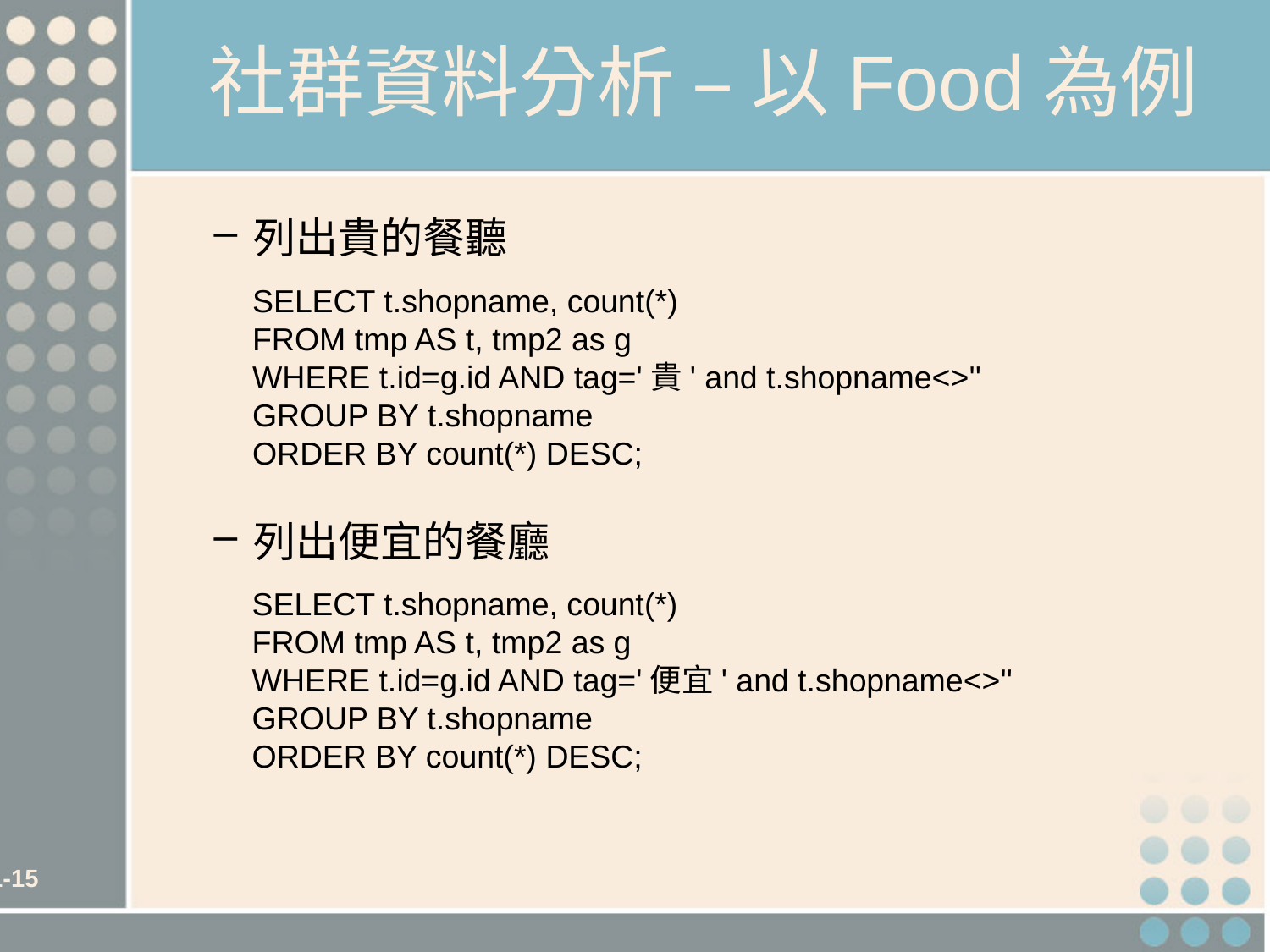

# 社群資料分析 – 以Food為例
列出貴的餐聽

列出便宜的餐廳

SELECT t.shopname, count(*)
FROM tmp AS t, tmp2 as g
WHERE t.id=g.id AND tag='貴' and t.shopname<>''
GROUP BY t.shopname
ORDER BY count(*) DESC;
SELECT t.shopname, count(*)
FROM tmp AS t, tmp2 as g
WHERE t.id=g.id AND tag='便宜' and t.shopname<>''
GROUP BY t.shopname
ORDER BY count(*) DESC;